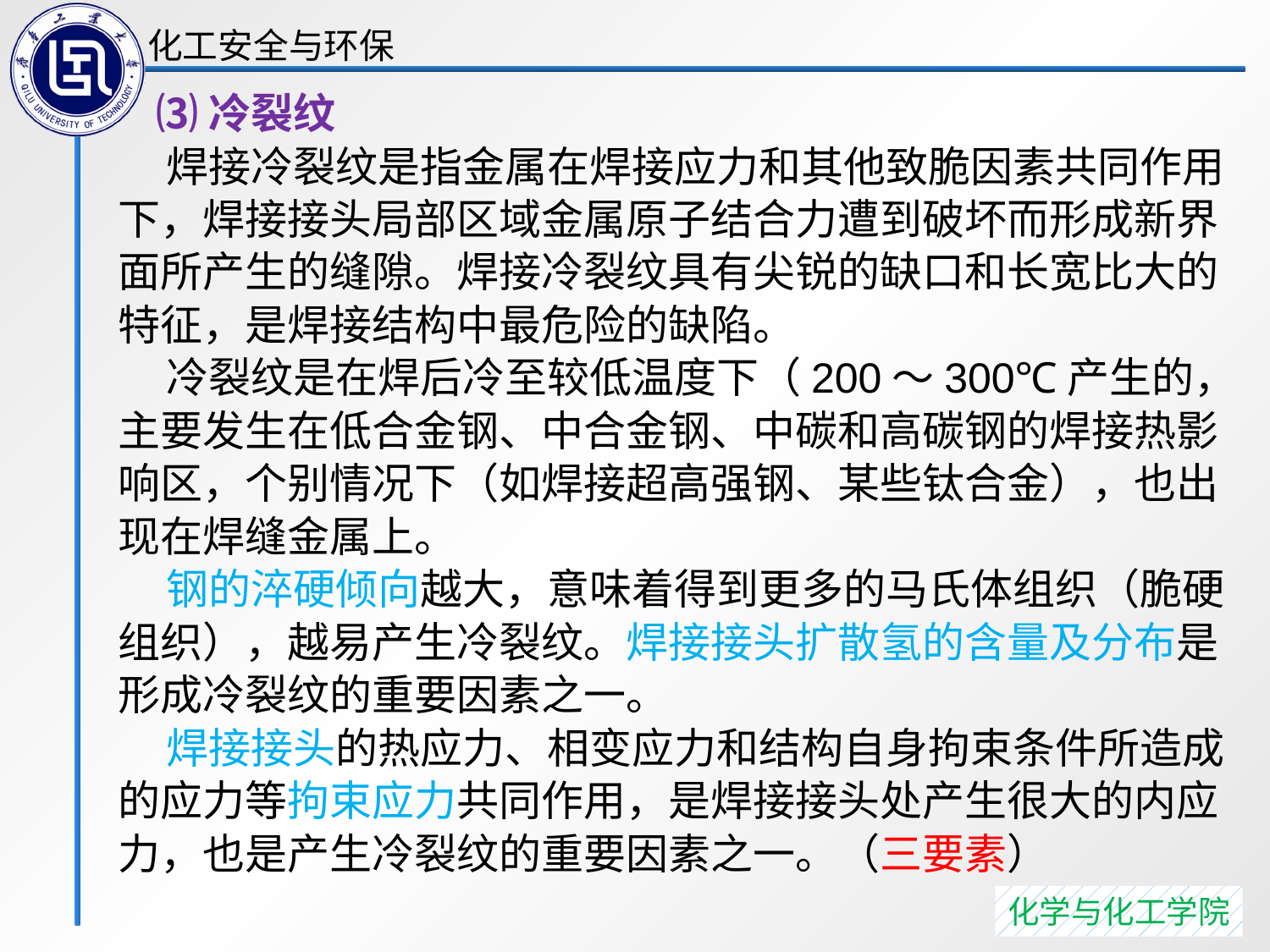

⑶冷裂纹
    焊接冷裂纹是指金属在焊接应力和其他致脆因素共同作用下，焊接接头局部区域金属原子结合力遭到破坏而形成新界面所产生的缝隙。焊接冷裂纹具有尖锐的缺口和长宽比大的特征，是焊接结构中最危险的缺陷。
    冷裂纹是在焊后冷至较低温度下（200～300℃产生的，主要发生在低合金钢、中合金钢、中碳和高碳钢的焊接热影响区，个别情况下（如焊接超高强钢、某些钛合金），也出现在焊缝金属上。
    钢的淬硬倾向越大，意味着得到更多的马氏体组织（脆硬组织），越易产生冷裂纹。焊接接头扩散氢的含量及分布是形成冷裂纹的重要因素之一。
    焊接接头的热应力、相变应力和结构自身拘束条件所造成的应力等拘束应力共同作用，是焊接接头处产生很大的内应力，也是产生冷裂纹的重要因素之一。（三要素）